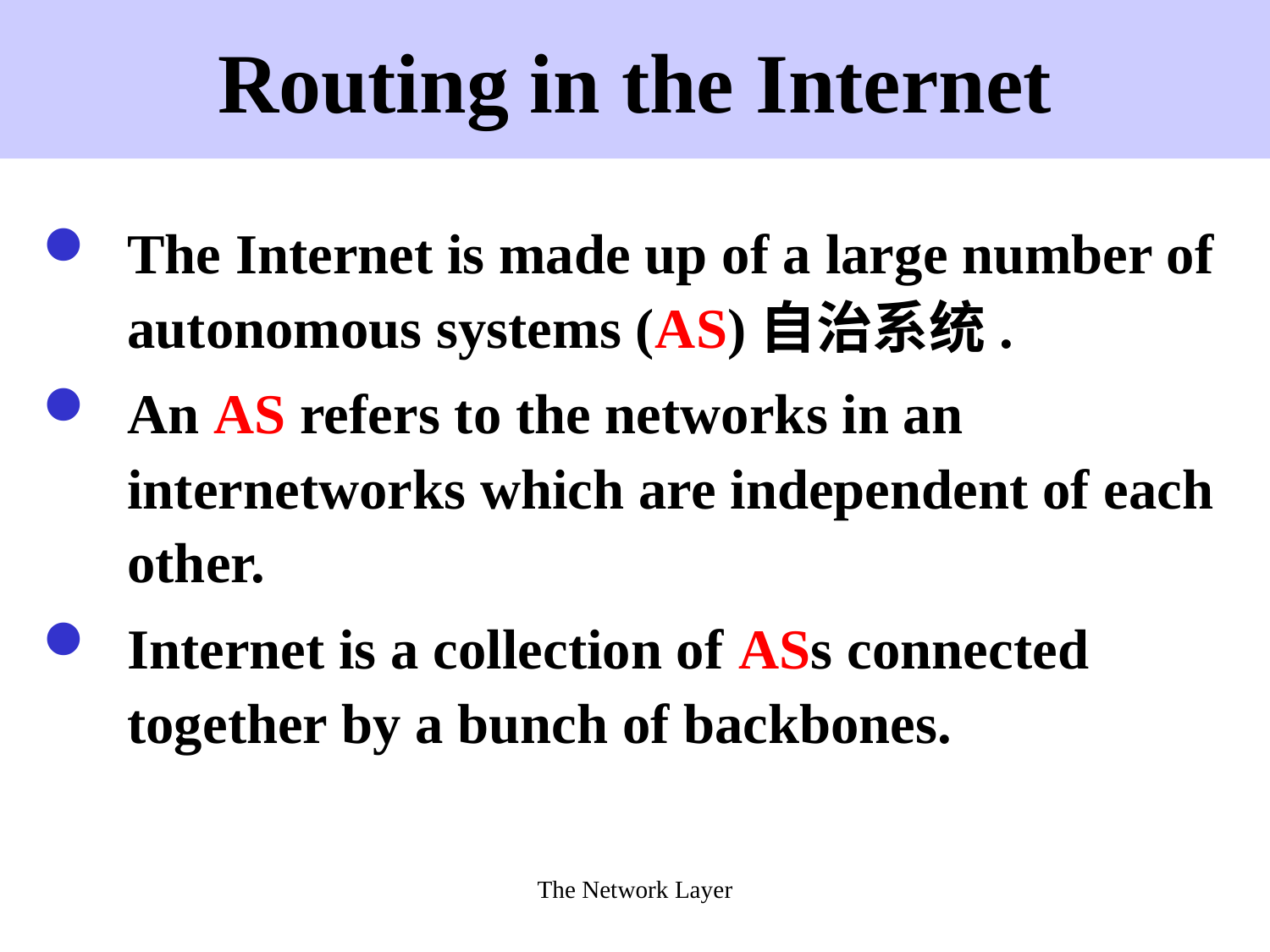

# Routing in the Internet
The Internet is made up of a large number of autonomous systems (AS)自治系统.
An AS refers to the networks in an internetworks which are independent of each other.
Internet is a collection of ASs connected together by a bunch of backbones.

The Network Layer
60